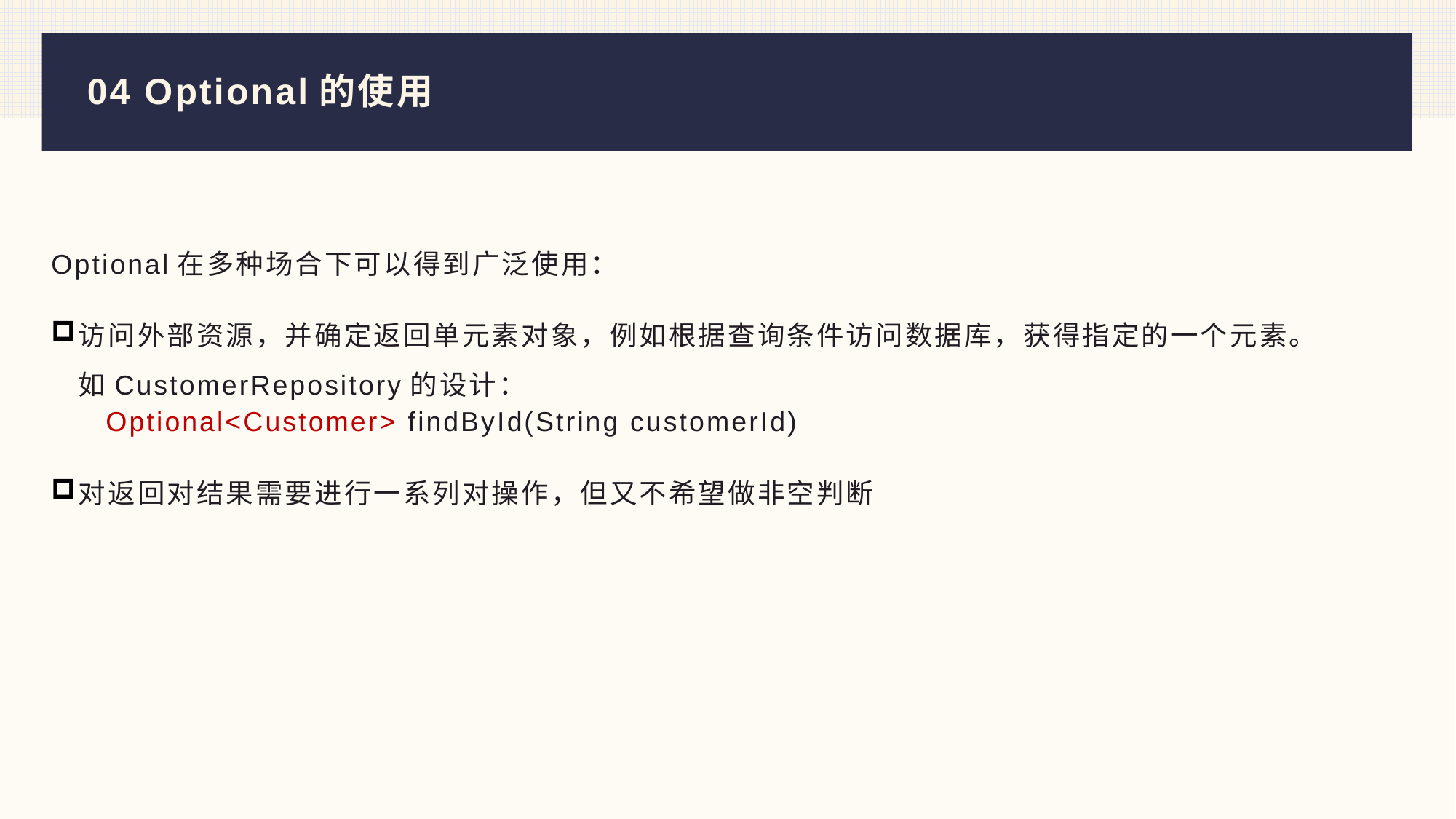

# 04 Optional的使用
Optional在多种场合下可以得到广泛使用：
访问外部资源，并确定返回单元素对象，例如根据查询条件访问数据库，获得指定的一个元素。如CustomerRepository的设计：
Optional<Customer> findById(String customerId)
对返回对结果需要进行一系列对操作，但又不希望做非空判断